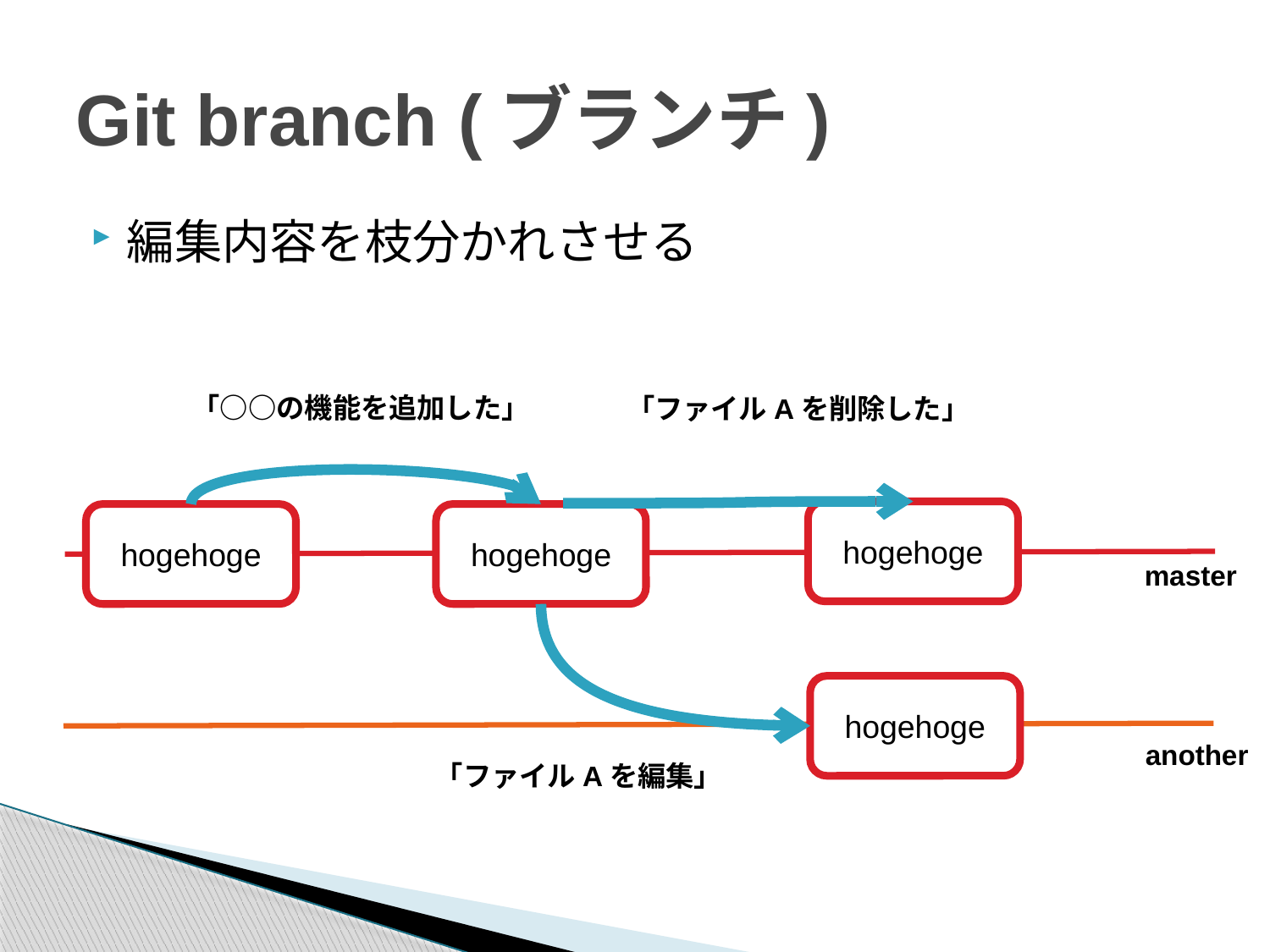

# Git branch (ブランチ)
編集内容を枝分かれさせる

「○○の機能を追加した」
「ファイルAを削除した」
hogehoge
hogehoge
hogehoge
master
hogehoge
another
「ファイルAを編集」